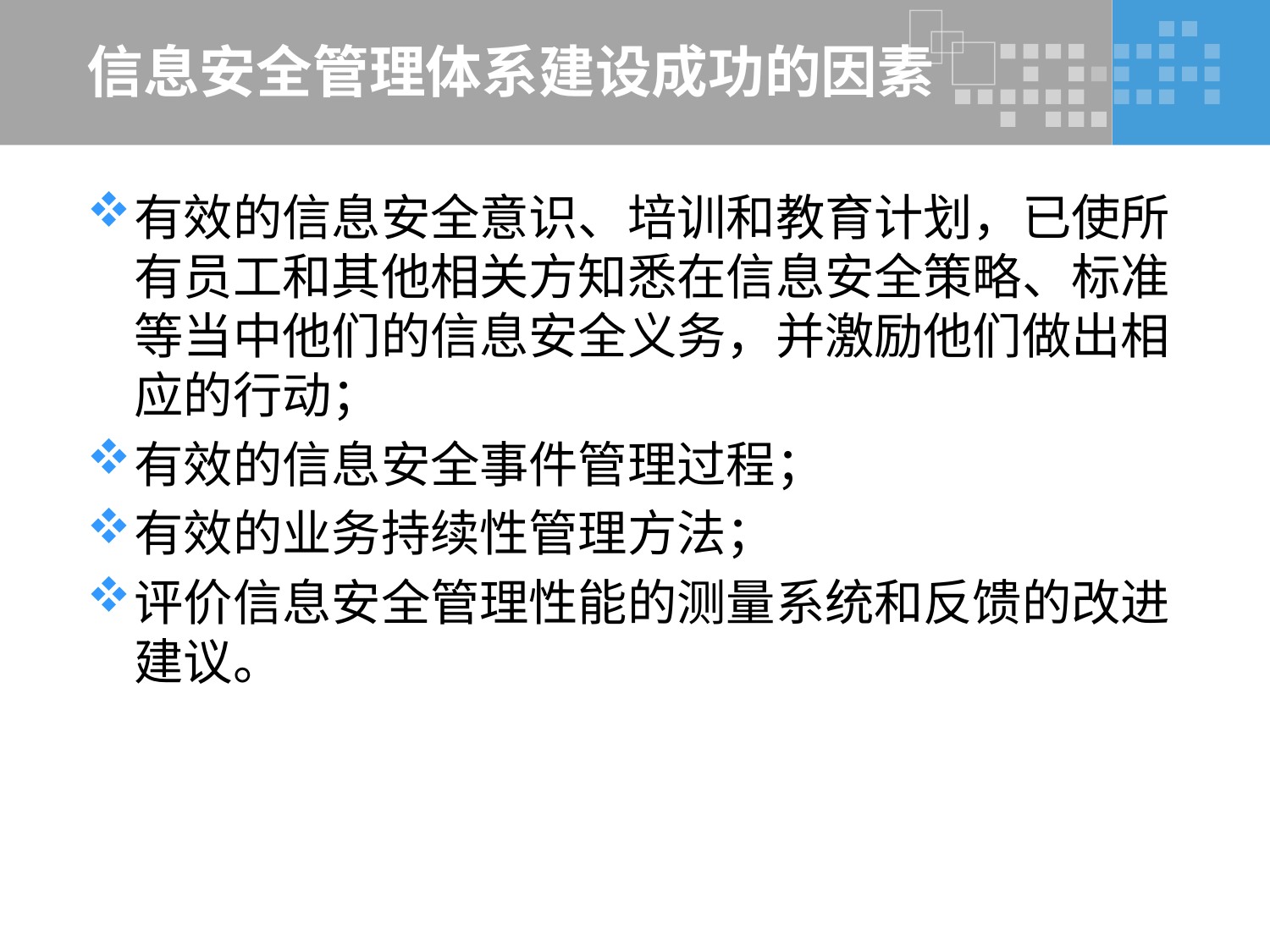

# 信息安全管理体系建设成功的因素
有效的信息安全意识、培训和教育计划，已使所有员工和其他相关方知悉在信息安全策略、标准等当中他们的信息安全义务，并激励他们做出相应的行动；
有效的信息安全事件管理过程；
有效的业务持续性管理方法；
评价信息安全管理性能的测量系统和反馈的改进建议。

19